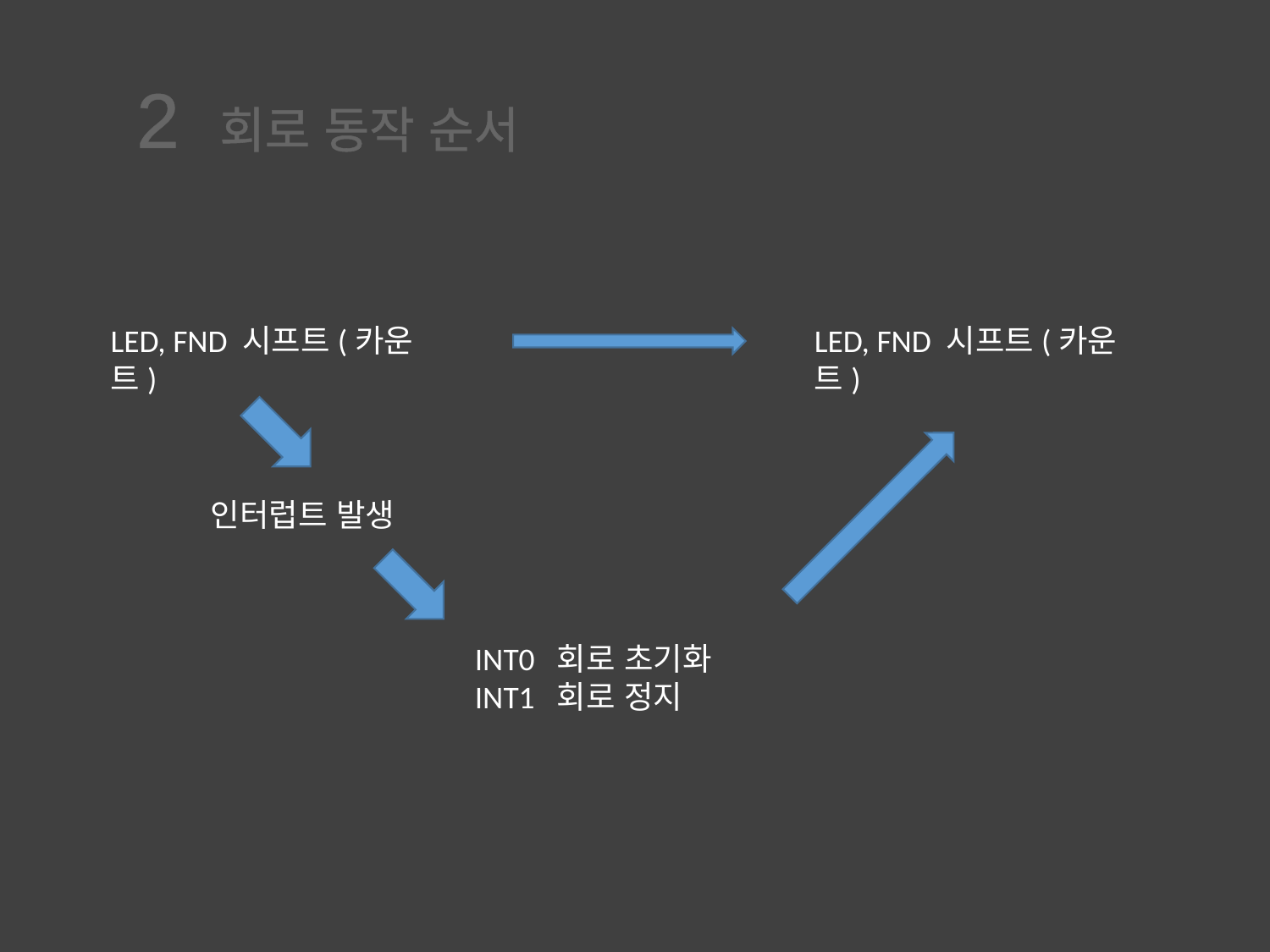

2 회로 동작 순서
LED, FND 시프트(카운트)
LED, FND 시프트(카운트)

인터럽트 발생

INT0  회로 초기화
INT1  회로 정지